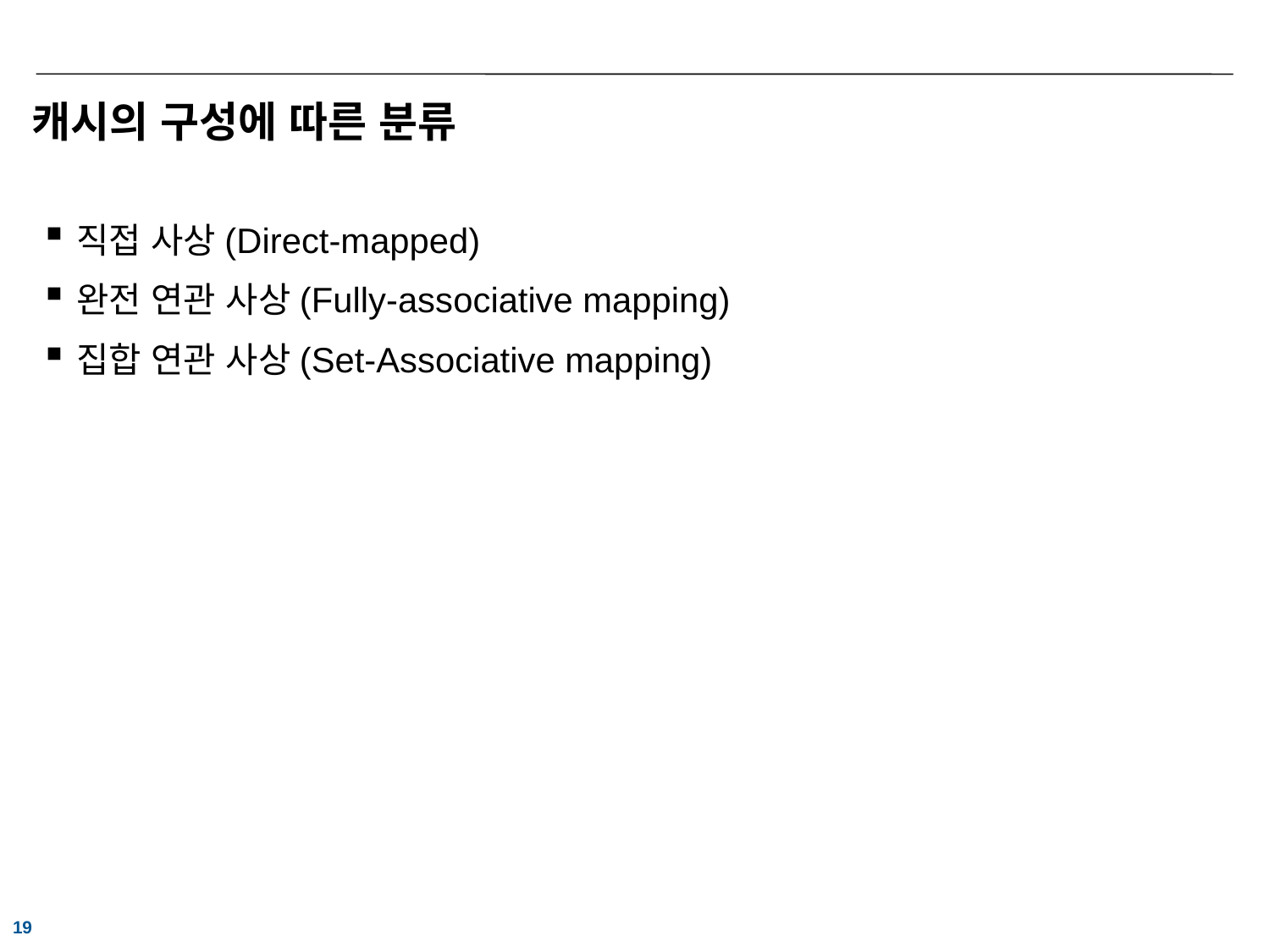

# 캐시의 구성에 따른 분류
직접 사상(Direct-mapped)
완전 연관 사상(Fully-associative mapping)
집합 연관 사상(Set-Associative mapping)
19